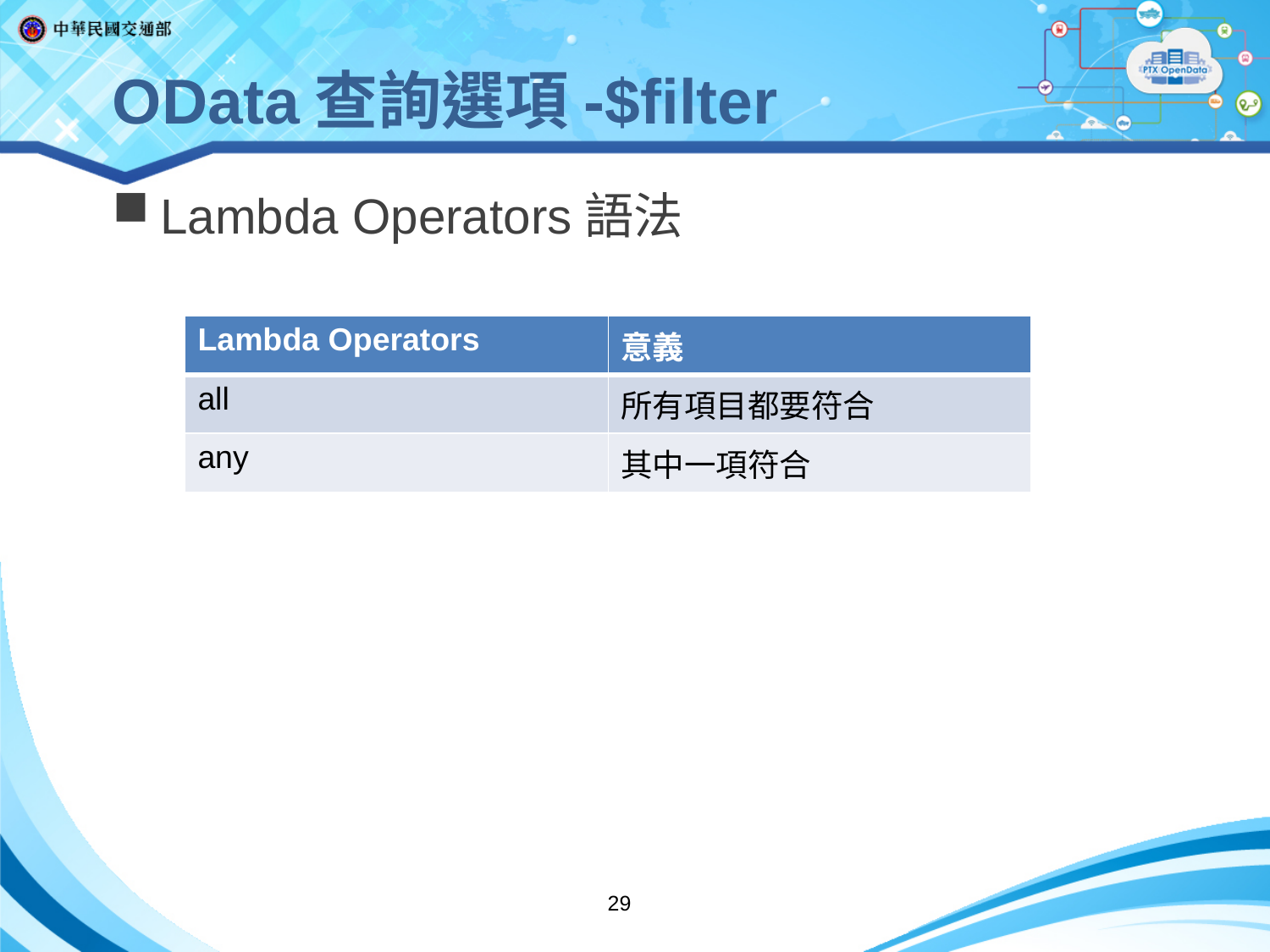

OData查詢選項-$filter
Lambda Operators語法

| Lambda Operators | 意義 |
| --- | --- |
| all | 所有項目都要符合 |
| any | 其中一項符合 |
29